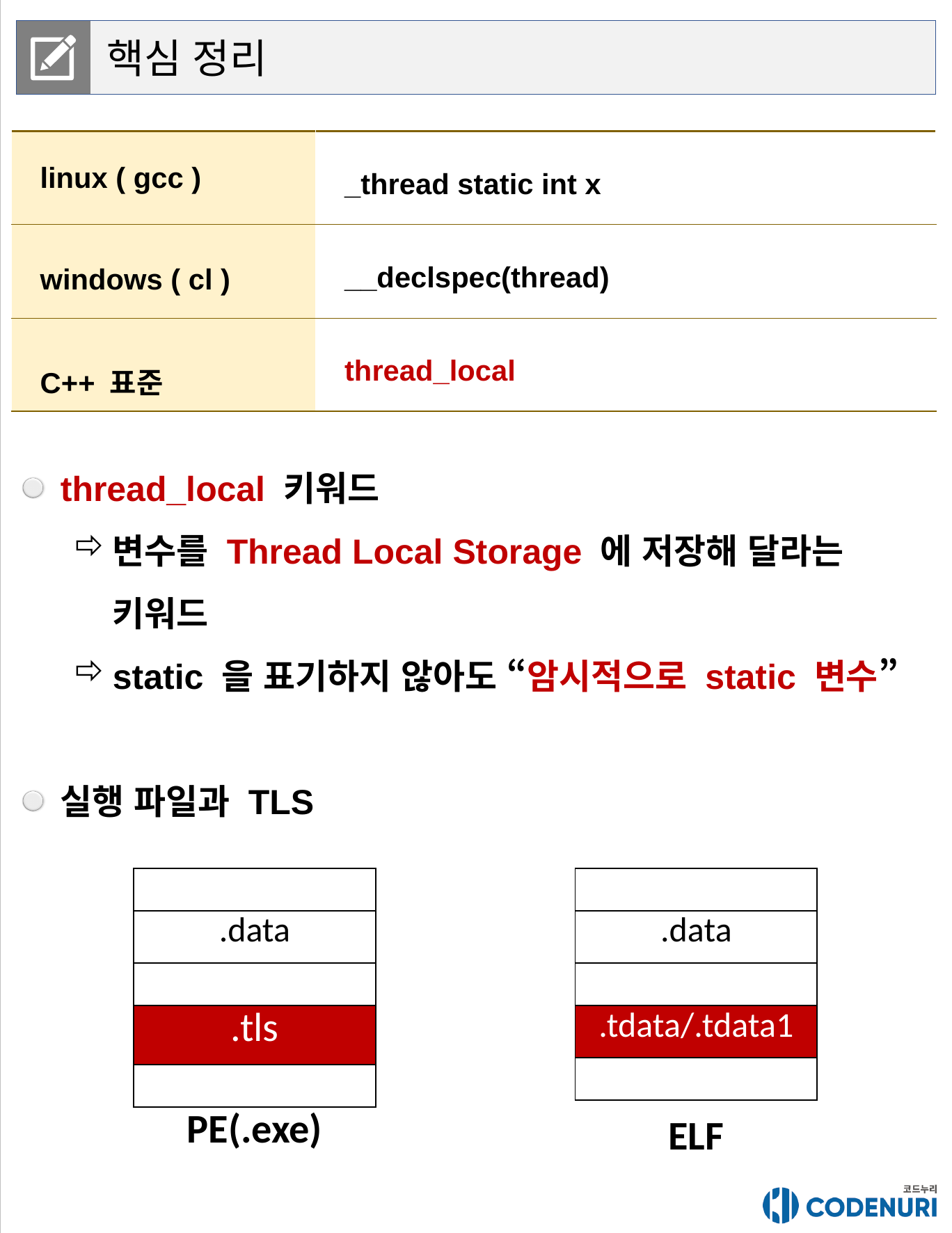

핵심 정리

| linux ( gcc ) | \_thread static int x |
| --- | --- |
| windows ( cl ) | \_\_declspec(thread) |
| C++ 표준 | thread\_local |
thread_local 키워드
변수를 Thread Local Storage 에 저장해 달라는 키워드
static 을 표기하지 않아도 “암시적으로 static 변수”

실행 파일과 TLS
|  |
| --- |
| .data |
|  |
| .tls |
|  |
|  |
| --- |
| .data |
|  |
| .tdata/.tdata1 |
|  |
PE(.exe)
ELF